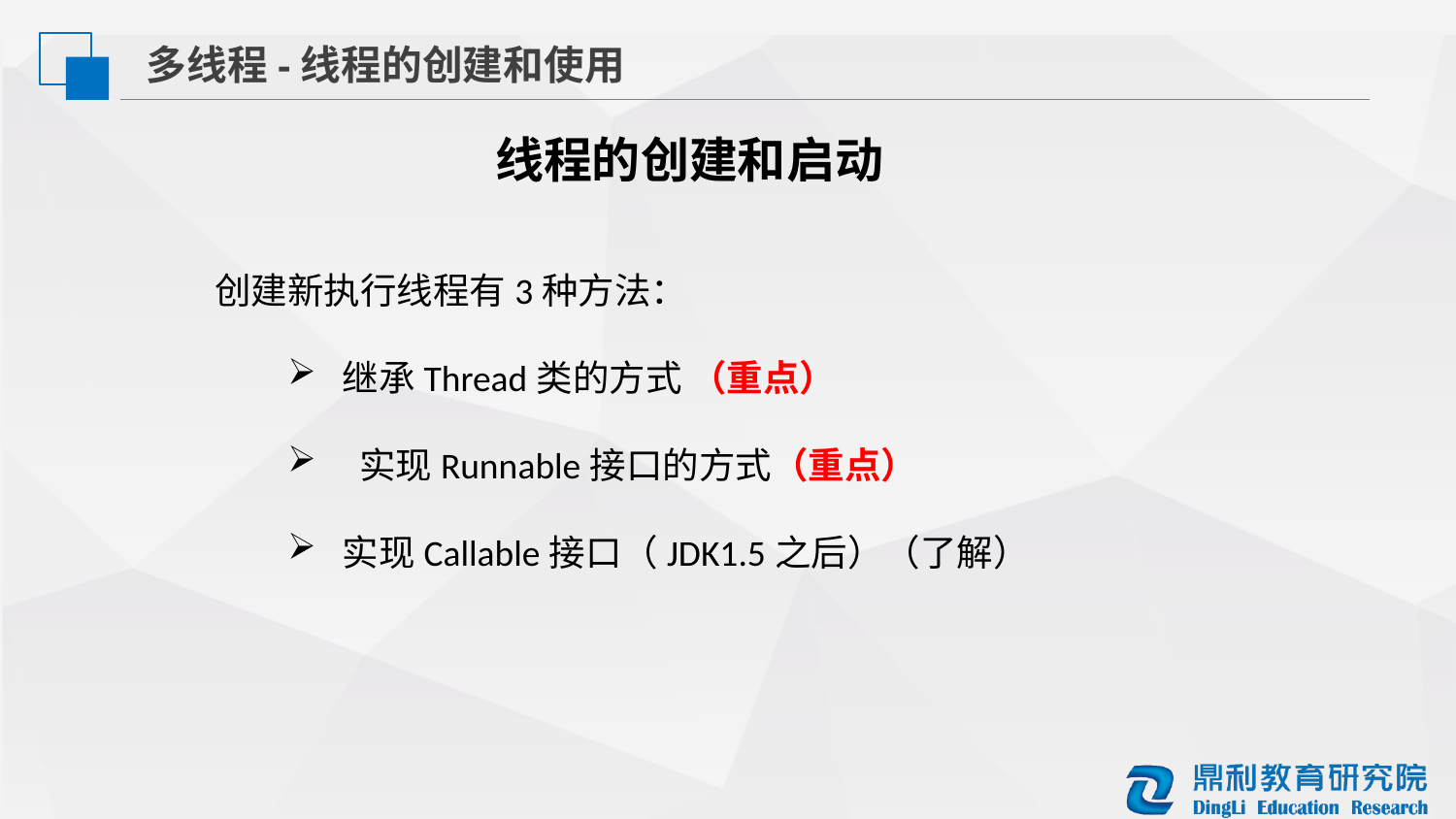

多线程-线程的创建和使用
线程的创建和启动
创建新执行线程有3种方法：

继承Thread类的方式 （重点）

 实现Runnable接口的方式（重点）

实现Callable接口（JDK1.5之后）（了解）